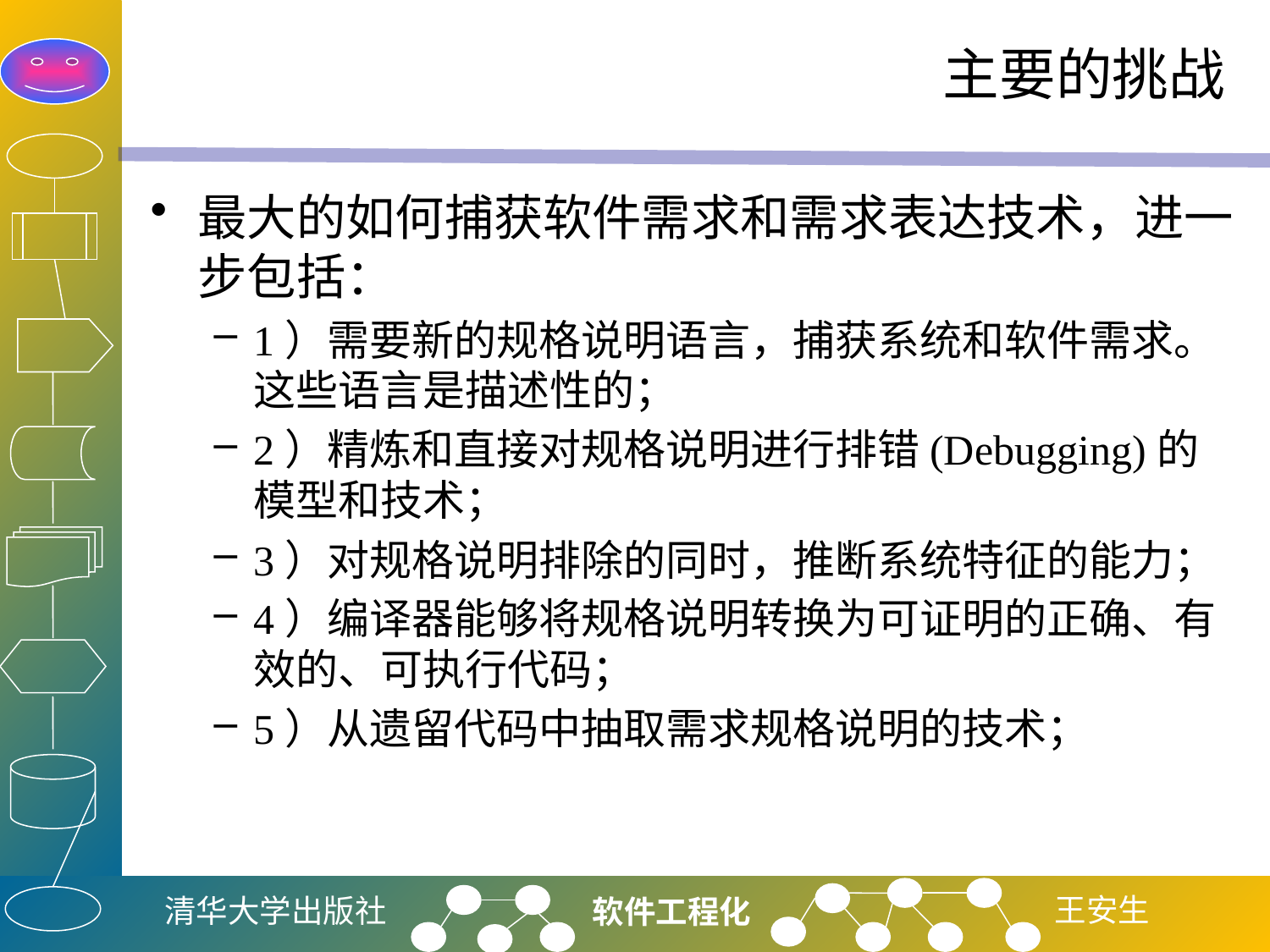

# 主要的挑战
最大的如何捕获软件需求和需求表达技术，进一步包括：
1）需要新的规格说明语言，捕获系统和软件需求。这些语言是描述性的；
2）精炼和直接对规格说明进行排错(Debugging)的模型和技术；
3）对规格说明排除的同时，推断系统特征的能力；
4）编译器能够将规格说明转换为可证明的正确、有效的、可执行代码；
5）从遗留代码中抽取需求规格说明的技术；